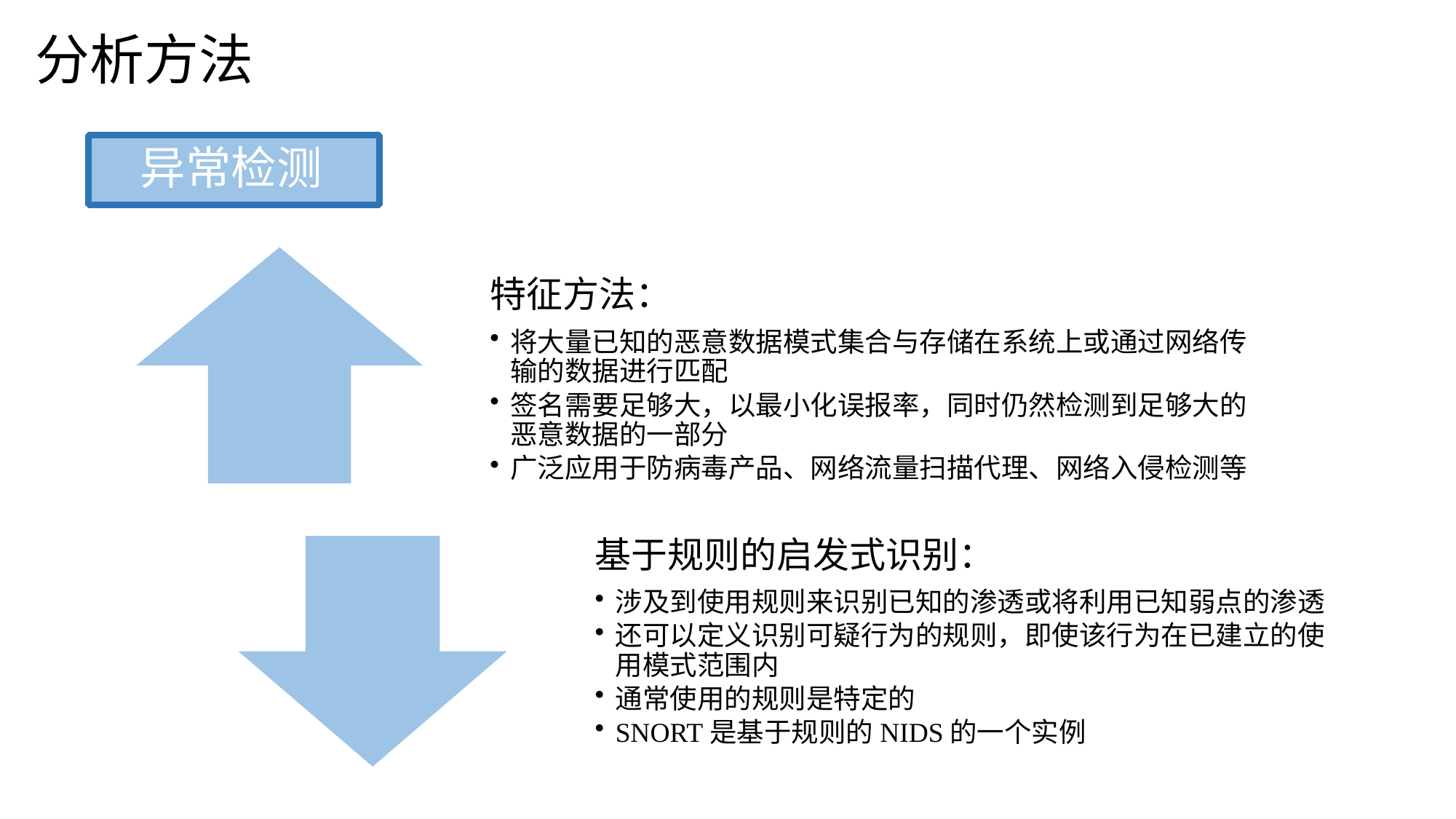

分析方法
异常检测
特征方法：
将大量已知的恶意数据模式集合与存储在系统上或通过网络传输的数据进行匹配
签名需要足够大，以最小化误报率，同时仍然检测到足够大的恶意数据的一部分
广泛应用于防病毒产品、网络流量扫描代理、网络入侵检测等
基于规则的启发式识别：
涉及到使用规则来识别已知的渗透或将利用已知弱点的渗透
还可以定义识别可疑行为的规则，即使该行为在已建立的使用模式范围内
通常使用的规则是特定的
SNORT是基于规则的NIDS的一个实例